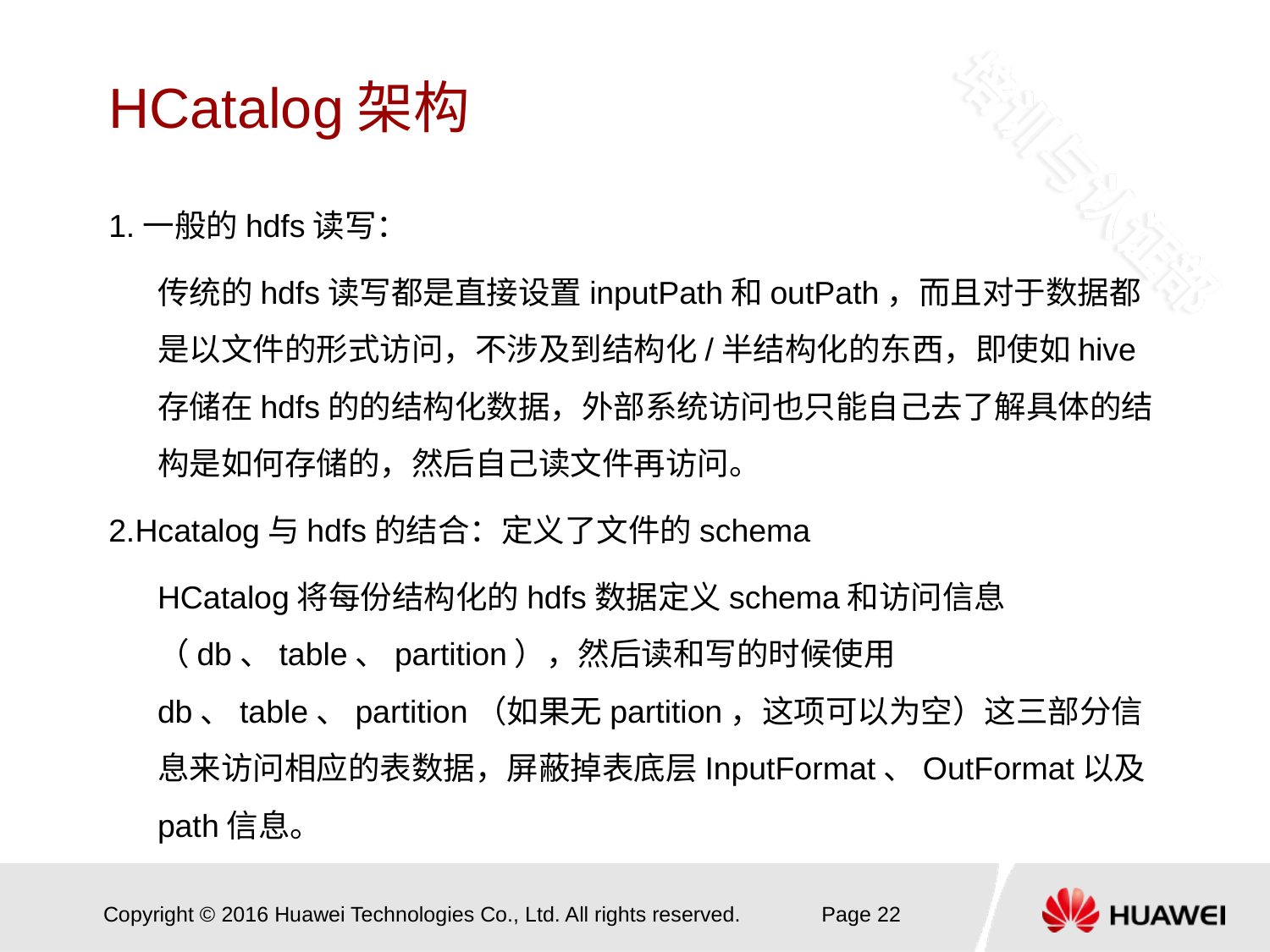

HCatalog架构
1.一般的hdfs读写：
传统的hdfs读写都是直接设置inputPath和outPath，而且对于数据都是以文件的形式访问，不涉及到结构化/半结构化的东西，即使如hive存储在hdfs的的结构化数据，外部系统访问也只能自己去了解具体的结构是如何存储的，然后自己读文件再访问。
2.Hcatalog与hdfs的结合：定义了文件的schema
HCatalog将每份结构化的hdfs数据定义schema和访问信息（db、table、partition），然后读和写的时候使用db、table、partition（如果无partition，这项可以为空）这三部分信息来访问相应的表数据，屏蔽掉表底层InputFormat、OutFormat以及path信息。